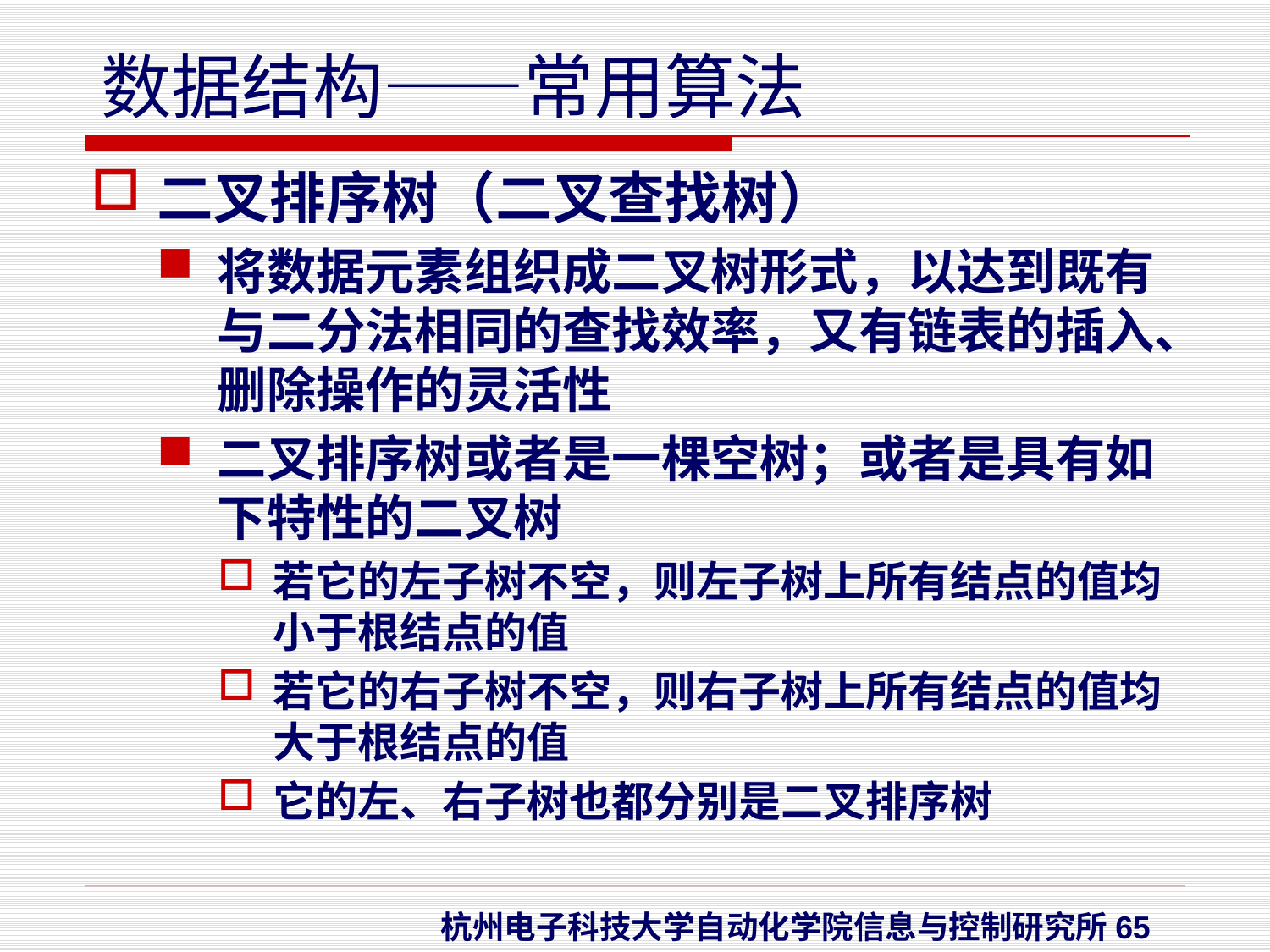

二叉排序树（二叉查找树）
将数据元素组织成二叉树形式，以达到既有与二分法相同的查找效率，又有链表的插入、删除操作的灵活性
二叉排序树或者是一棵空树；或者是具有如下特性的二叉树
若它的左子树不空，则左子树上所有结点的值均小于根结点的值
若它的右子树不空，则右子树上所有结点的值均大于根结点的值
它的左、右子树也都分别是二叉排序树